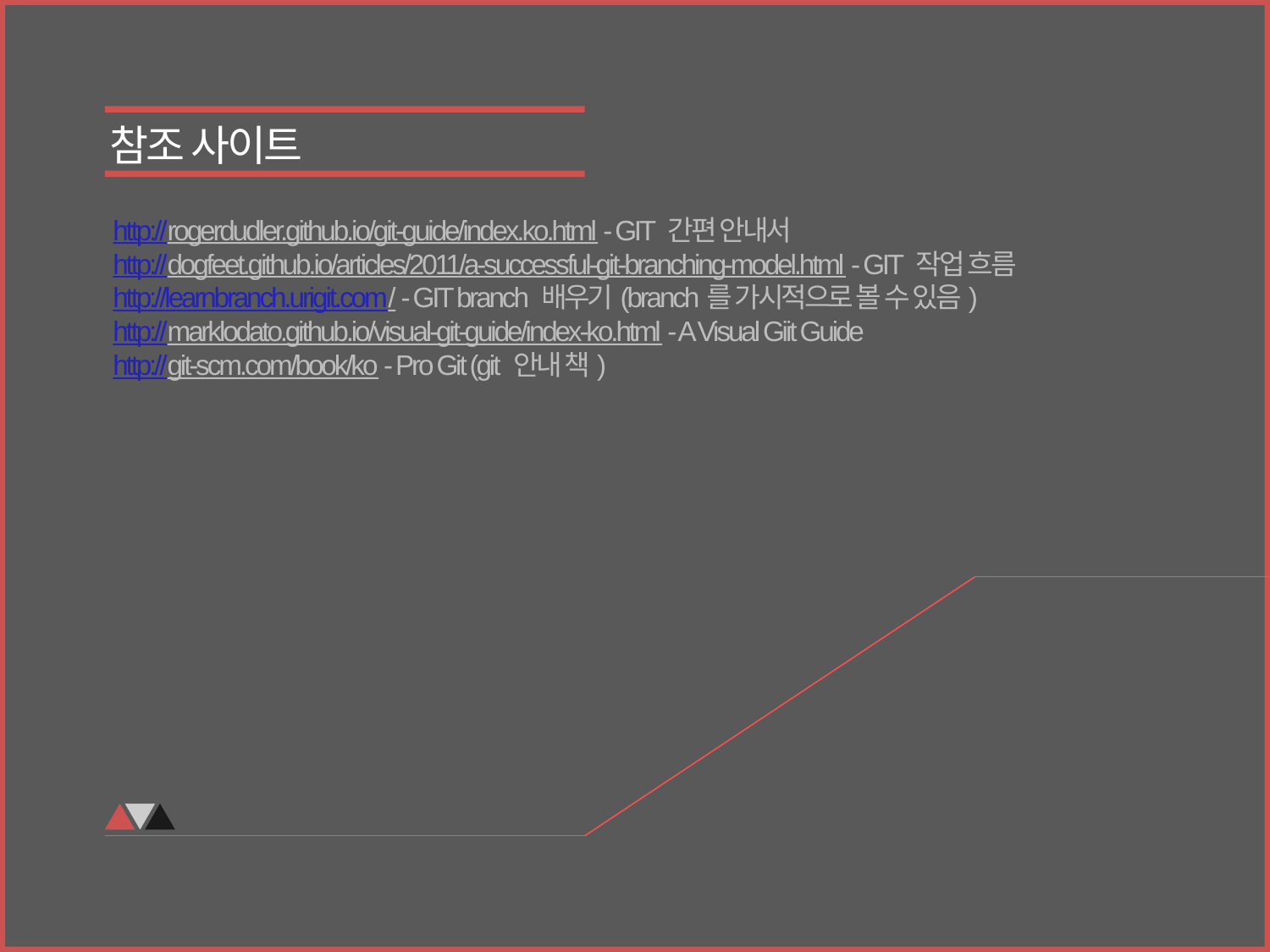

참조 사이트

http://rogerdudler.github.io/git-guide/index.ko.html - GIT 간편 안내서
http://dogfeet.github.io/articles/2011/a-successful-git-branching-model.html - GIT 작업 흐름
http://learnbranch.urigit.com/ - GIT branch 배우기(branch를 가시적으로 볼 수 있음)
http://marklodato.github.io/visual-git-guide/index-ko.html - A Visual Giit Guide
http://git-scm.com/book/ko - Pro Git (git 안내 책)